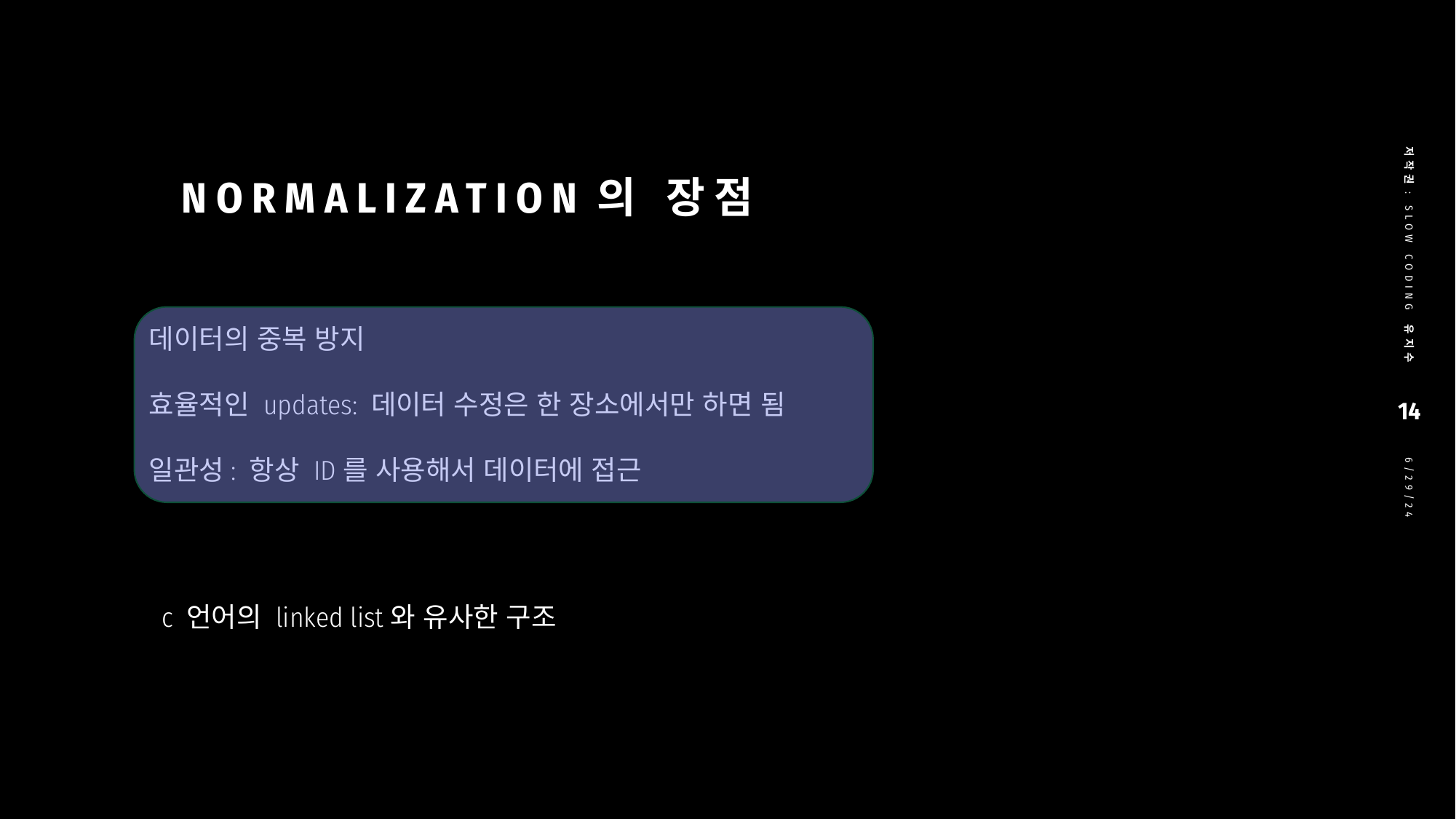

# normalization의 장점
저작권: Slow Coding 유지수

데이터의 중복 방지

효율적인 updates: 데이터 수정은 한 장소에서만 하면 됨

일관성: 항상 ID를 사용해서 데이터에 접근
14
6/29/24
c 언어의 linked list와 유사한 구조